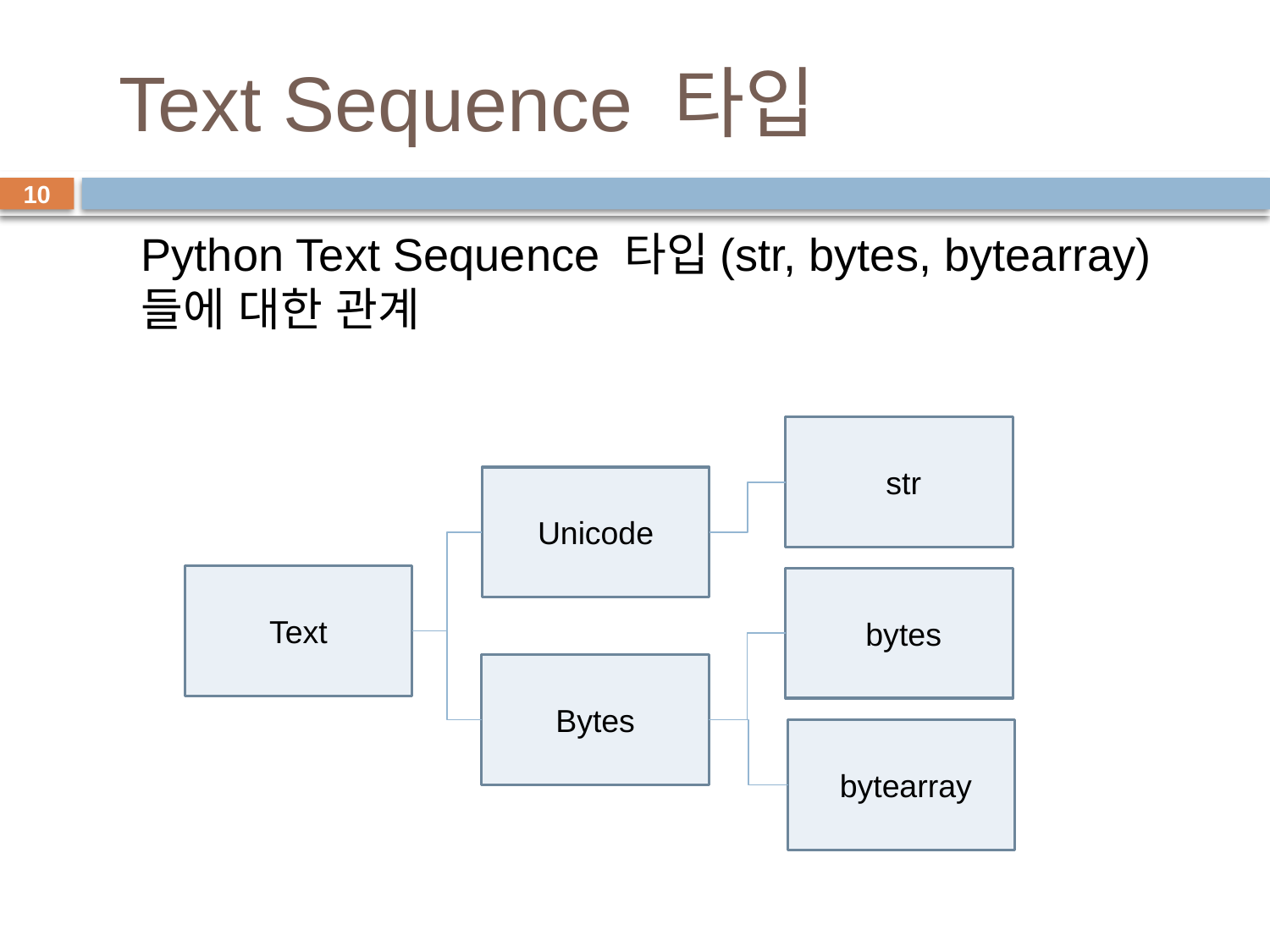

# Text Sequence 타입
10
Python Text Sequence 타입(str, bytes, bytearray)들에 대한 관계
 str
Unicode
Text
 bytes
Bytes
 bytearray